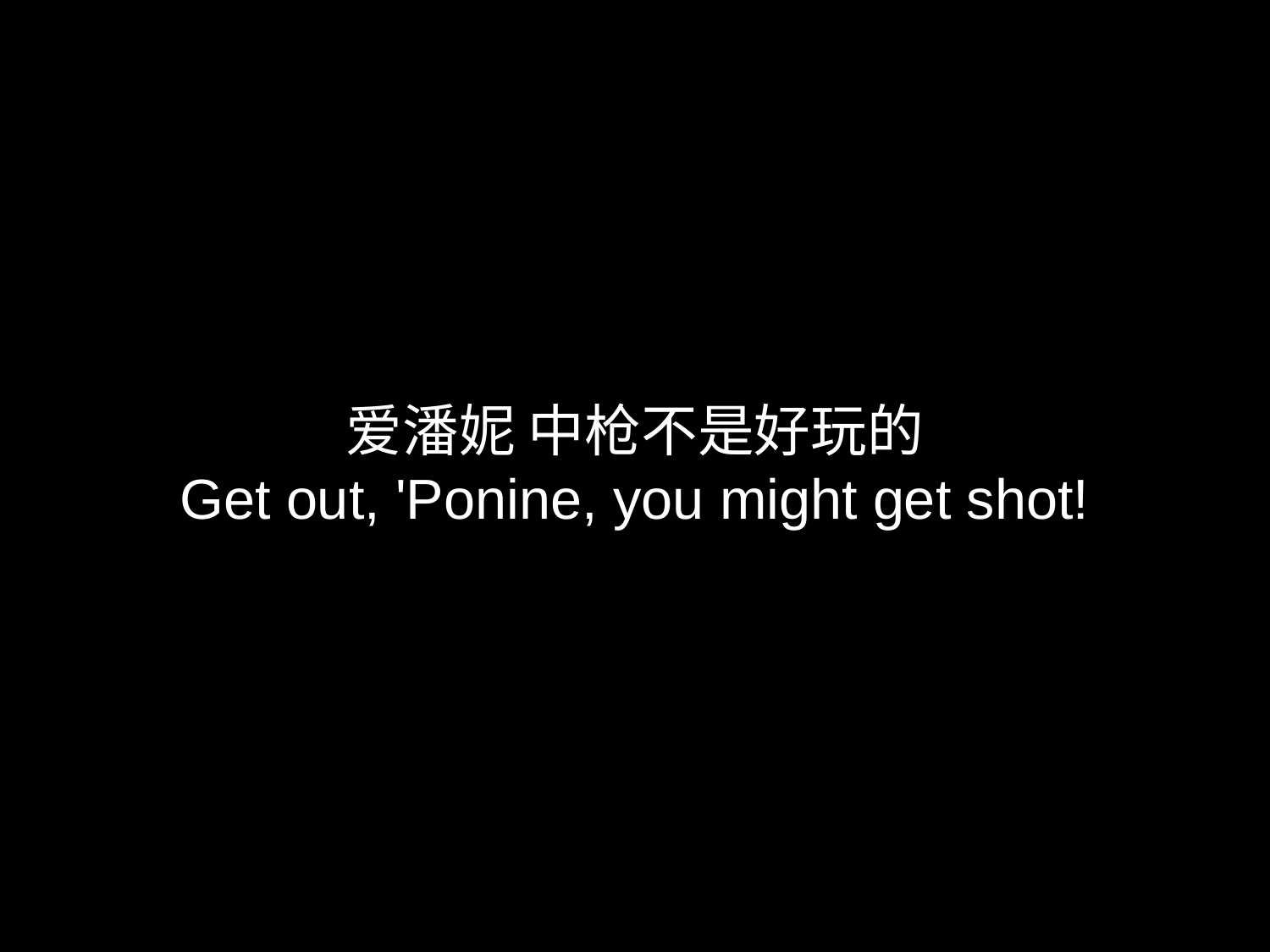

爱潘妮 中枪不是好玩的
Get out, 'Ponine, you might get shot!